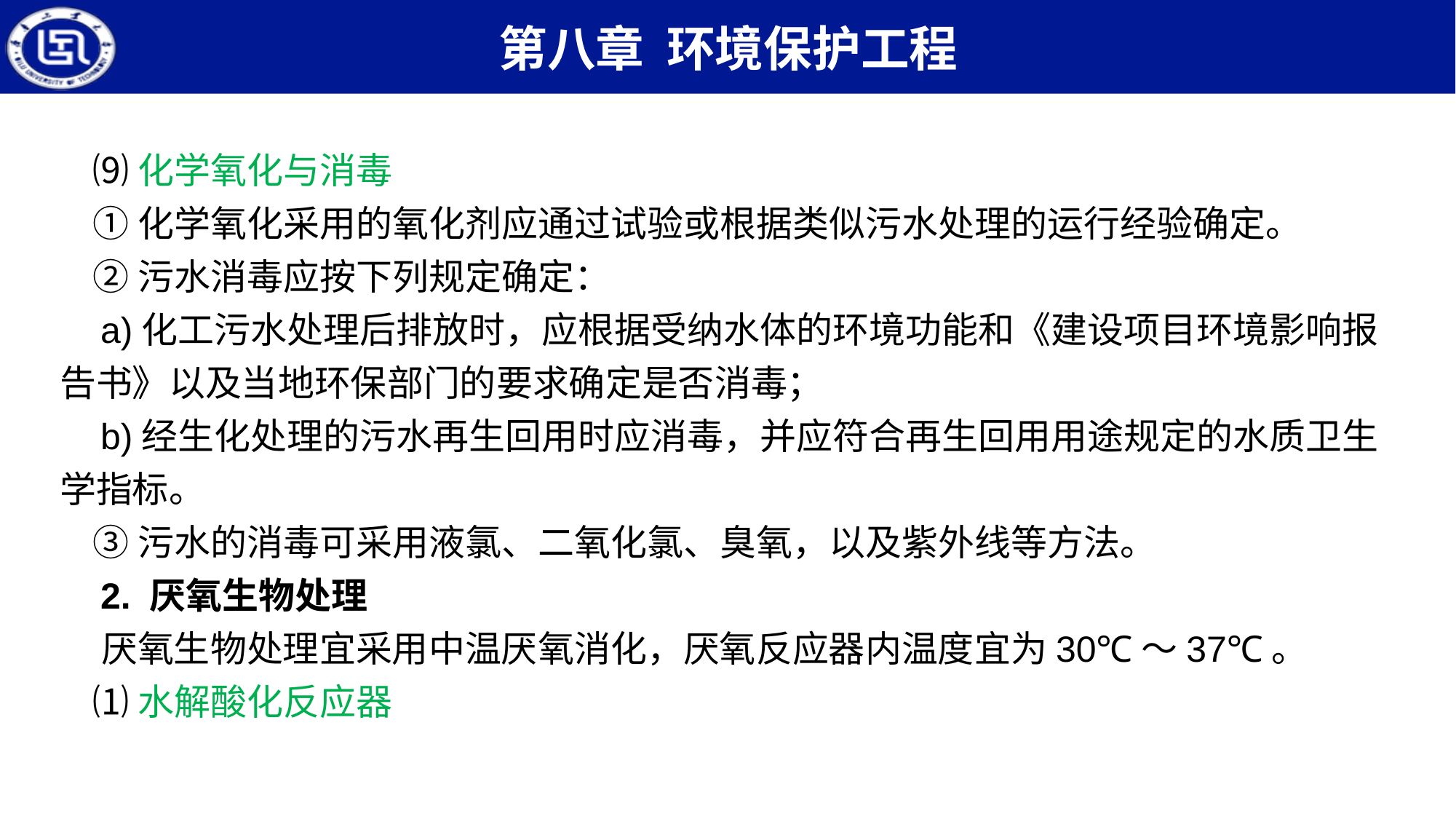

⑼化学氧化与消毒
    ①化学氧化采用的氧化剂应通过试验或根据类似污水处理的运行经验确定。
    ②污水消毒应按下列规定确定：
    a)化工污水处理后排放时，应根据受纳水体的环境功能和《建设项目环境影响报告书》以及当地环保部门的要求确定是否消毒；
    b)经生化处理的污水再生回用时应消毒，并应符合再生回用用途规定的水质卫生学指标。
    ③污水的消毒可采用液氯、二氧化氯、臭氧，以及紫外线等方法。
    2. 厌氧生物处理
    厌氧生物处理宜采用中温厌氧消化，厌氧反应器内温度宜为30℃～37℃。
    ⑴水解酸化反应器